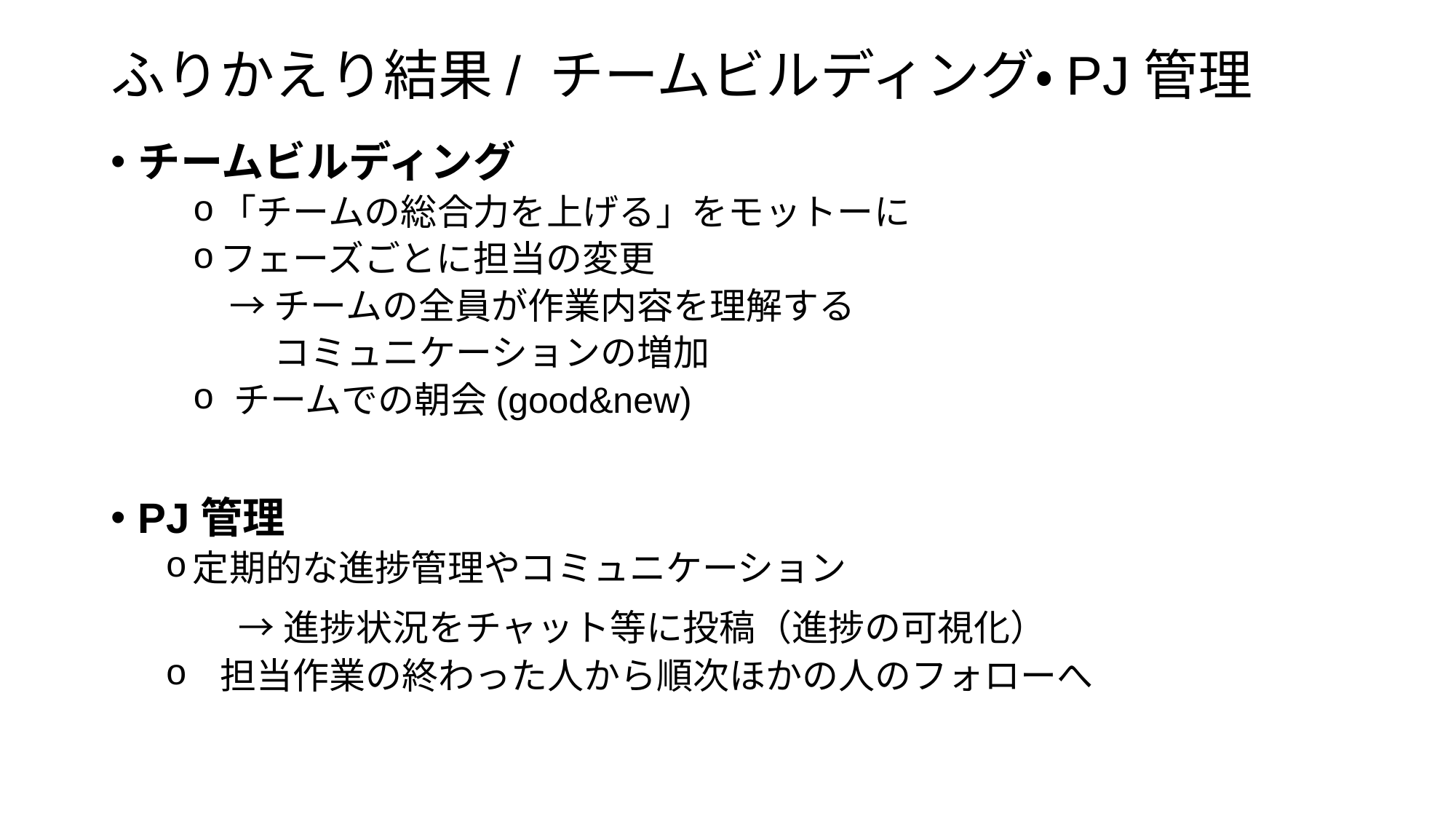

# ふりかえり結果/ チームビルディング・PJ管理
チームビルディング
「チームの総合力を上げる」をモットーに
フェーズごとに担当の変更
 →チームの全員が作業内容を理解する
  コミュニケーションの増加
チームでの朝会(good&new)

PJ管理
定期的な進捗管理やコミュニケーション
   →進捗状況をチャット等に投稿（進捗の可視化）
担当作業の終わった人から順次ほかの人のフォローへ